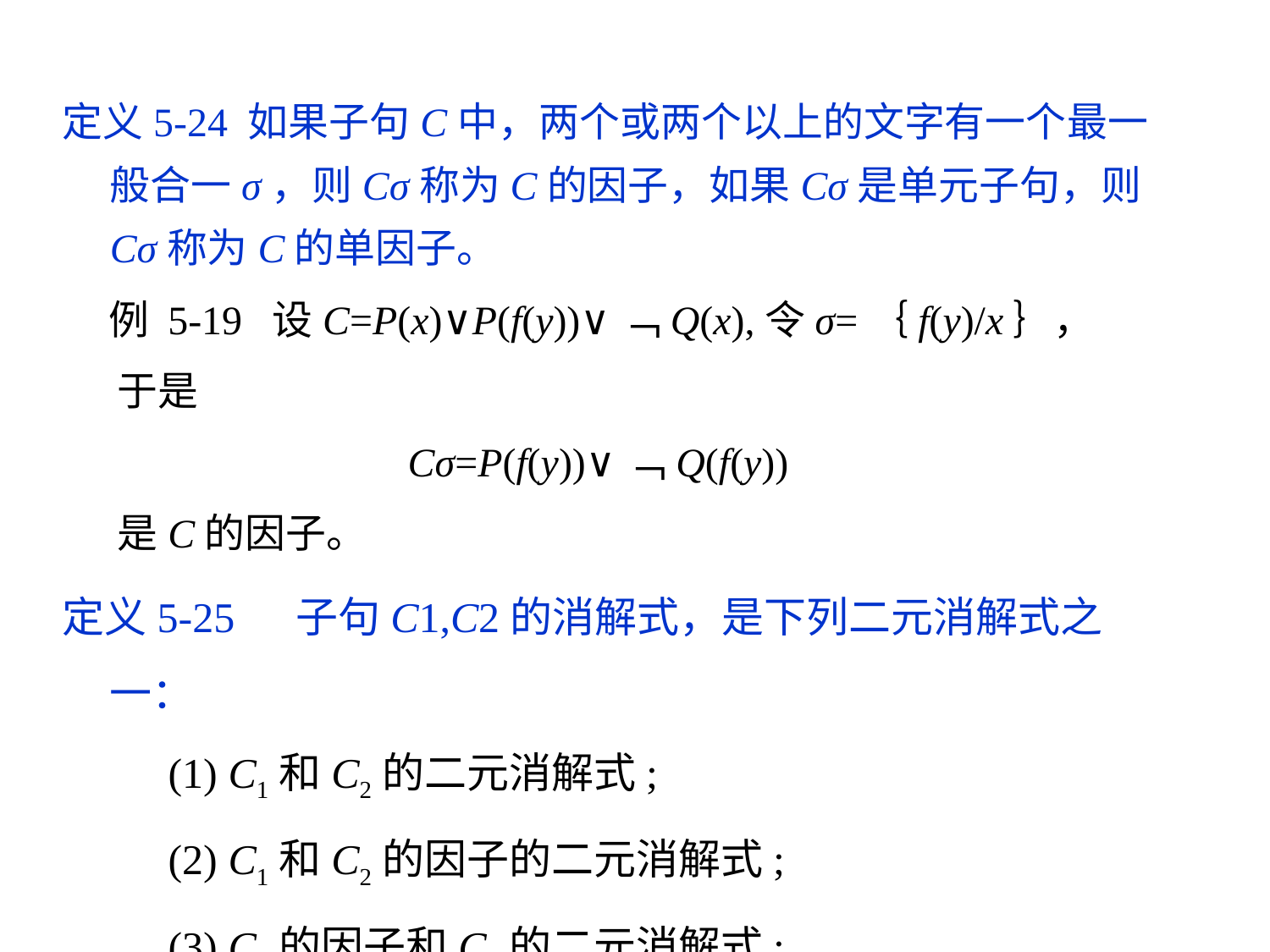

定义5-24 如果子句C中，两个或两个以上的文字有一个最一般合一σ，则Cσ称为C的因子，如果Cσ是单元子句，则Cσ称为C的单因子。
    例 5-19  设C=P(x)∨P(f(y))∨﹁Q(x),令σ=｛f(y)/x｝，
     于是
                                  Cσ=P(f(y))∨﹁Q(f(y))
     是C的因子。
定义5-25  子句C1,C2的消解式，是下列二元消解式之一：
          (1) C1和C2的二元消解式;
          (2) C1和C2的因子的二元消解式;
          (3) C1的因子和C2的二元消解式;
          (4) C1的因子和C2的因子的二元消解式。